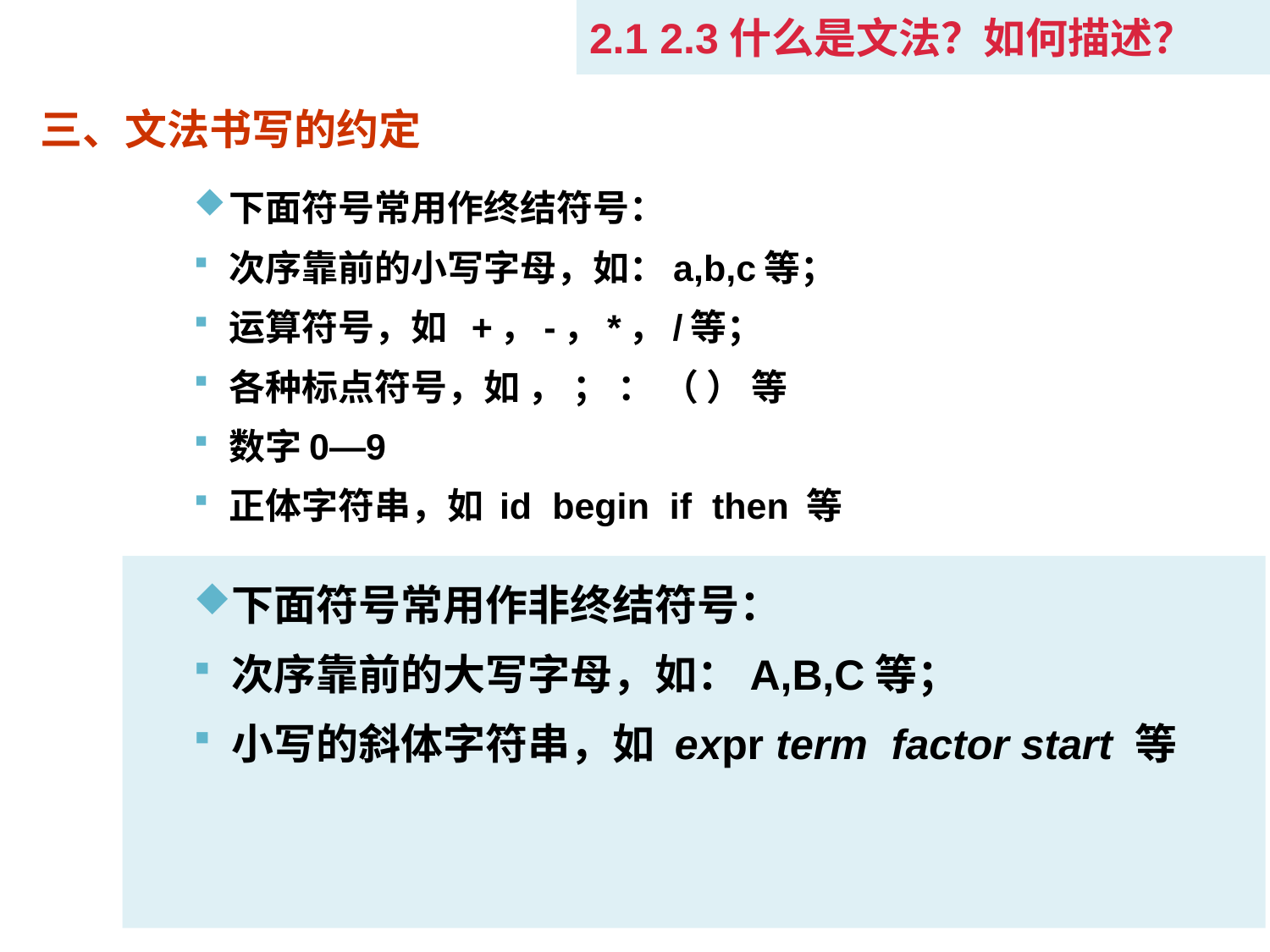

2.1 2.3什么是文法？如何描述？
三、文法书写的约定
下面符号常用作终结符号：
次序靠前的小写字母，如：a,b,c等；
运算符号，如  +，-，*，/等；
各种标点符号，如 ， ； ： （ ） 等
数字0—9
正体字符串，如 id  begin  if  then 等
下面符号常用作非终结符号：
次序靠前的大写字母，如：A,B,C等；
小写的斜体字符串，如 expr term  factor start 等